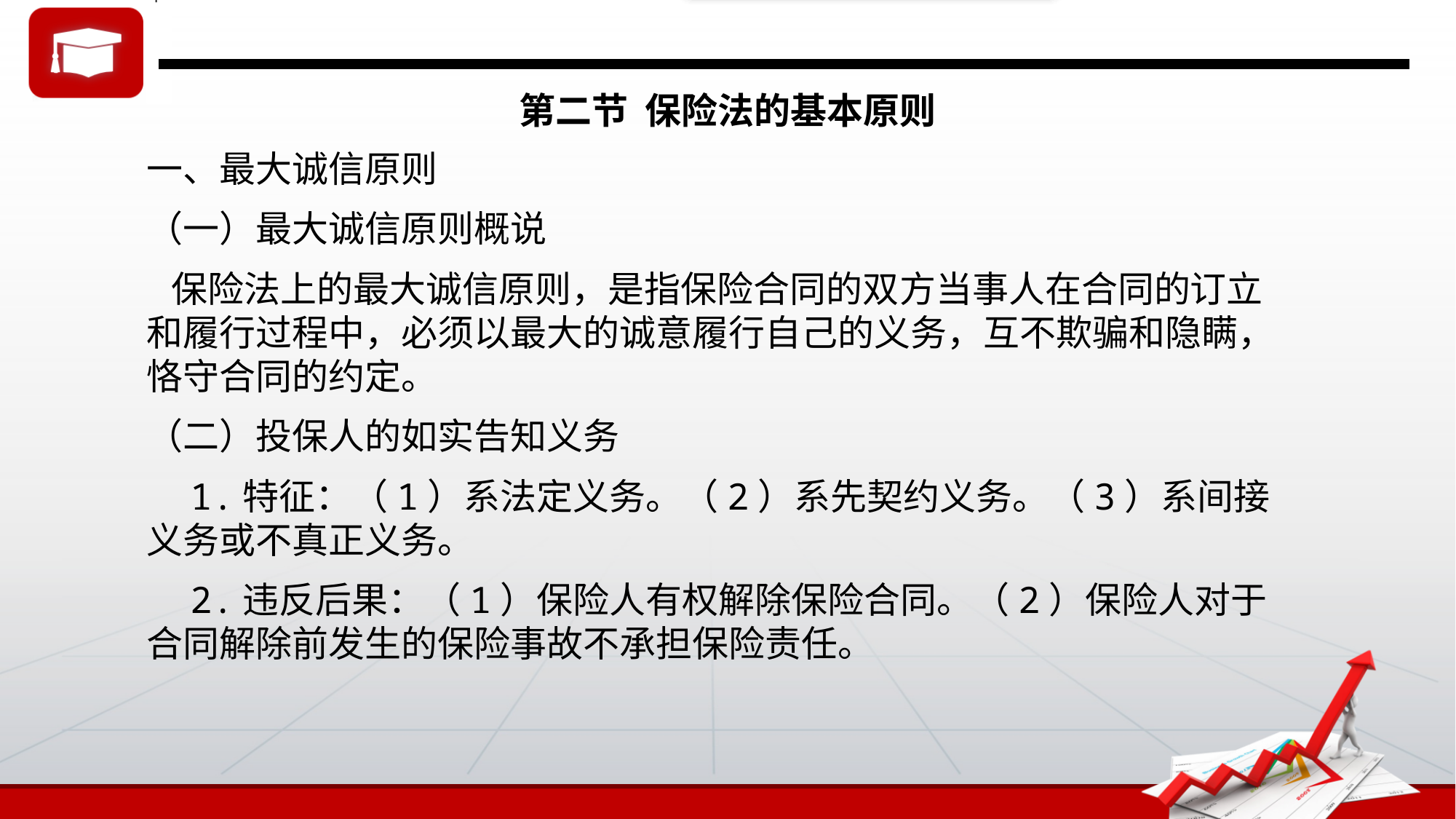

# 第二节  保险法的基本原则
一、最大诚信原则
（一）最大诚信原则概说
  保险法上的最大诚信原则，是指保险合同的双方当事人在合同的订立和履行过程中，必须以最大的诚意履行自己的义务，互不欺骗和隐瞒，恪守合同的约定。
（二）投保人的如实告知义务
  1.特征：（1）系法定义务。（2）系先契约义务。（3）系间接义务或不真正义务。
  2.违反后果：（1）保险人有权解除保险合同。（2）保险人对于合同解除前发生的保险事故不承担保险责任。